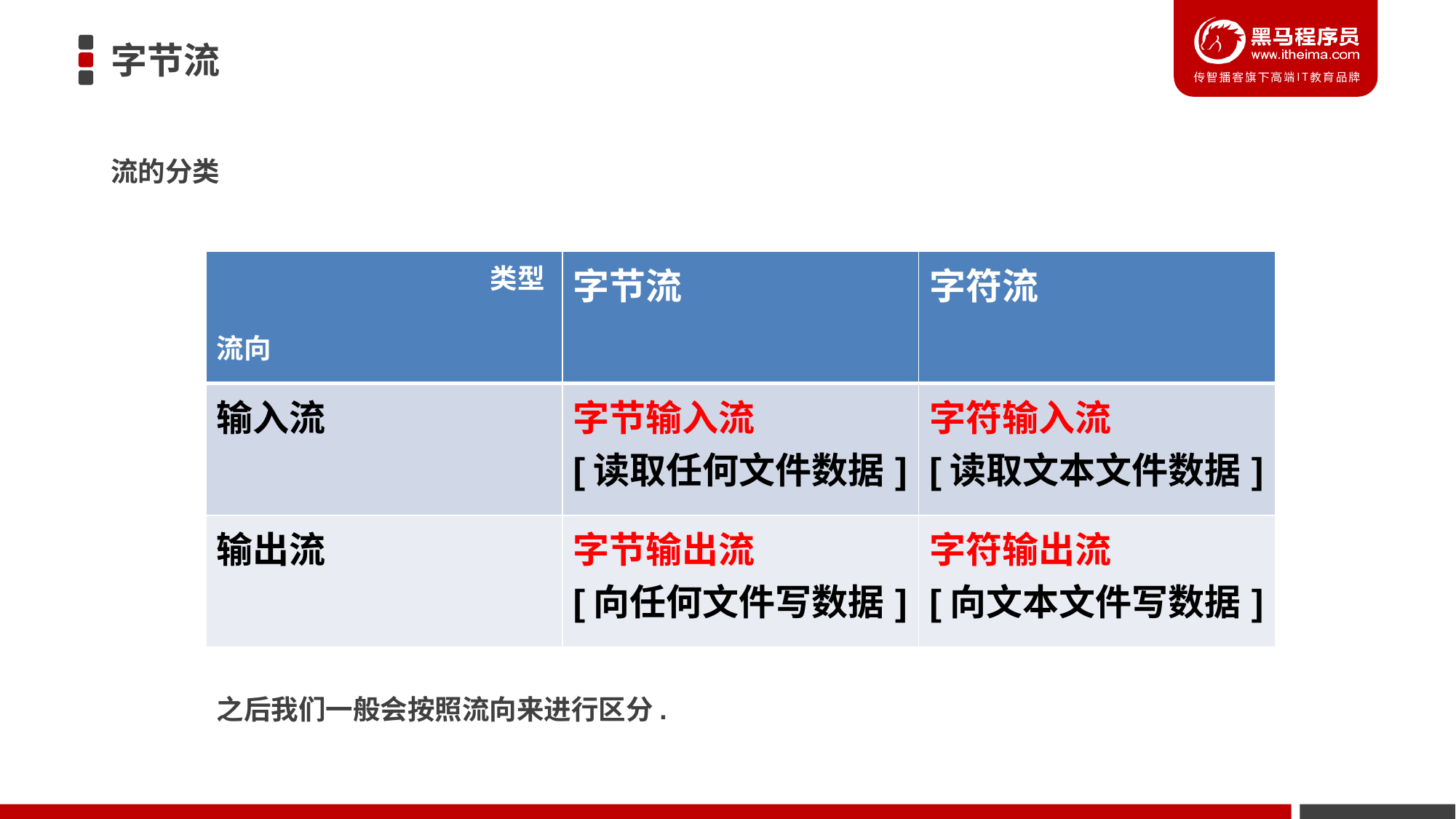

# 字节流
流的分类
| 类型 流向 | 字节流 | 字符流 |
| --- | --- | --- |
| 输入流 | 字节输入流 [读取任何文件数据] | 字符输入流 [读取文本文件数据] |
| 输出流 | 字节输出流 [向任何文件写数据] | 字符输出流 [向文本文件写数据] |
之后我们一般会按照流向来进行区分.